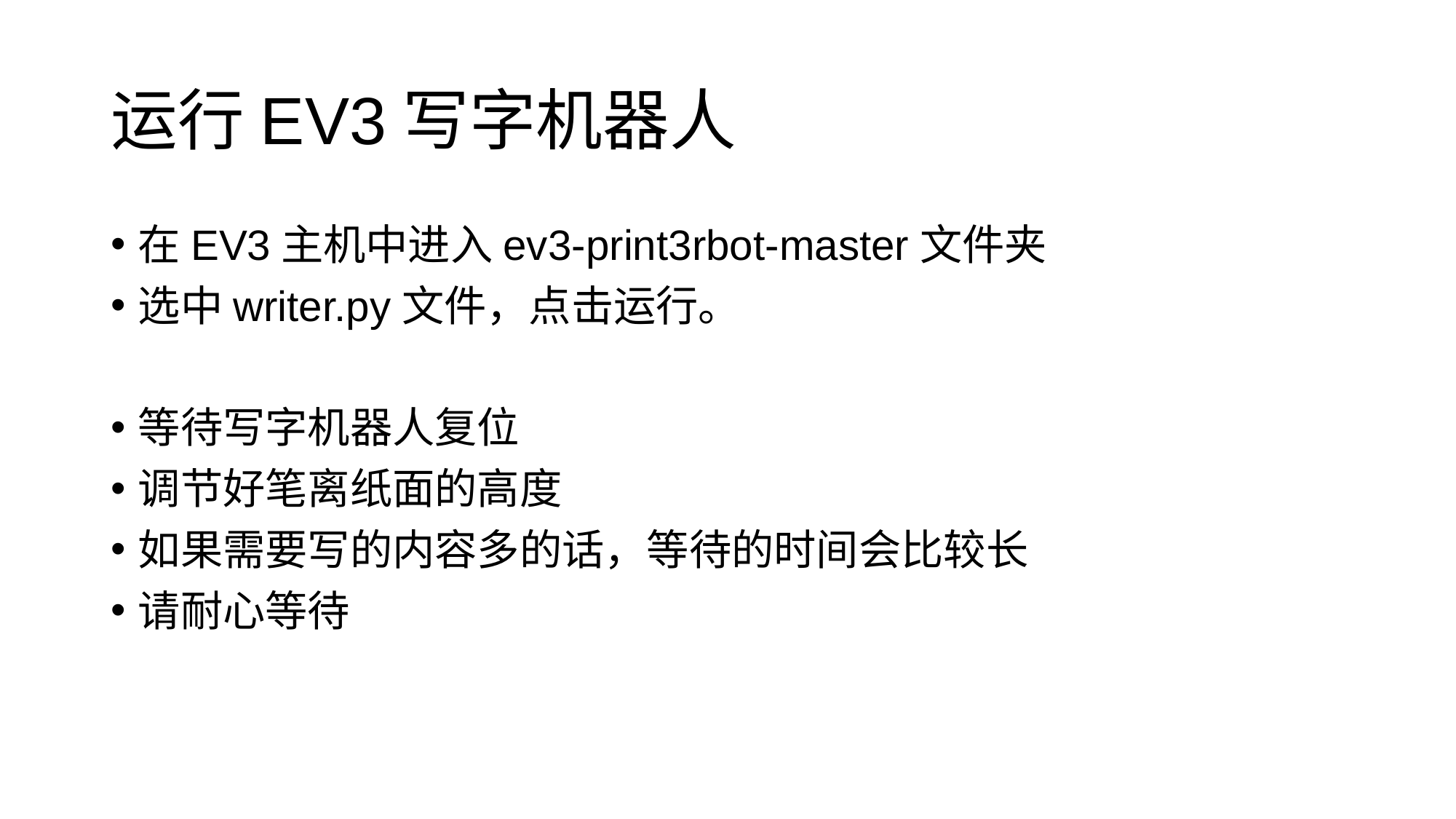

# 运行EV3写字机器人
在EV3主机中进入ev3-print3rbot-master文件夹
选中writer.py文件，点击运行。

等待写字机器人复位
调节好笔离纸面的高度
如果需要写的内容多的话，等待的时间会比较长
请耐心等待